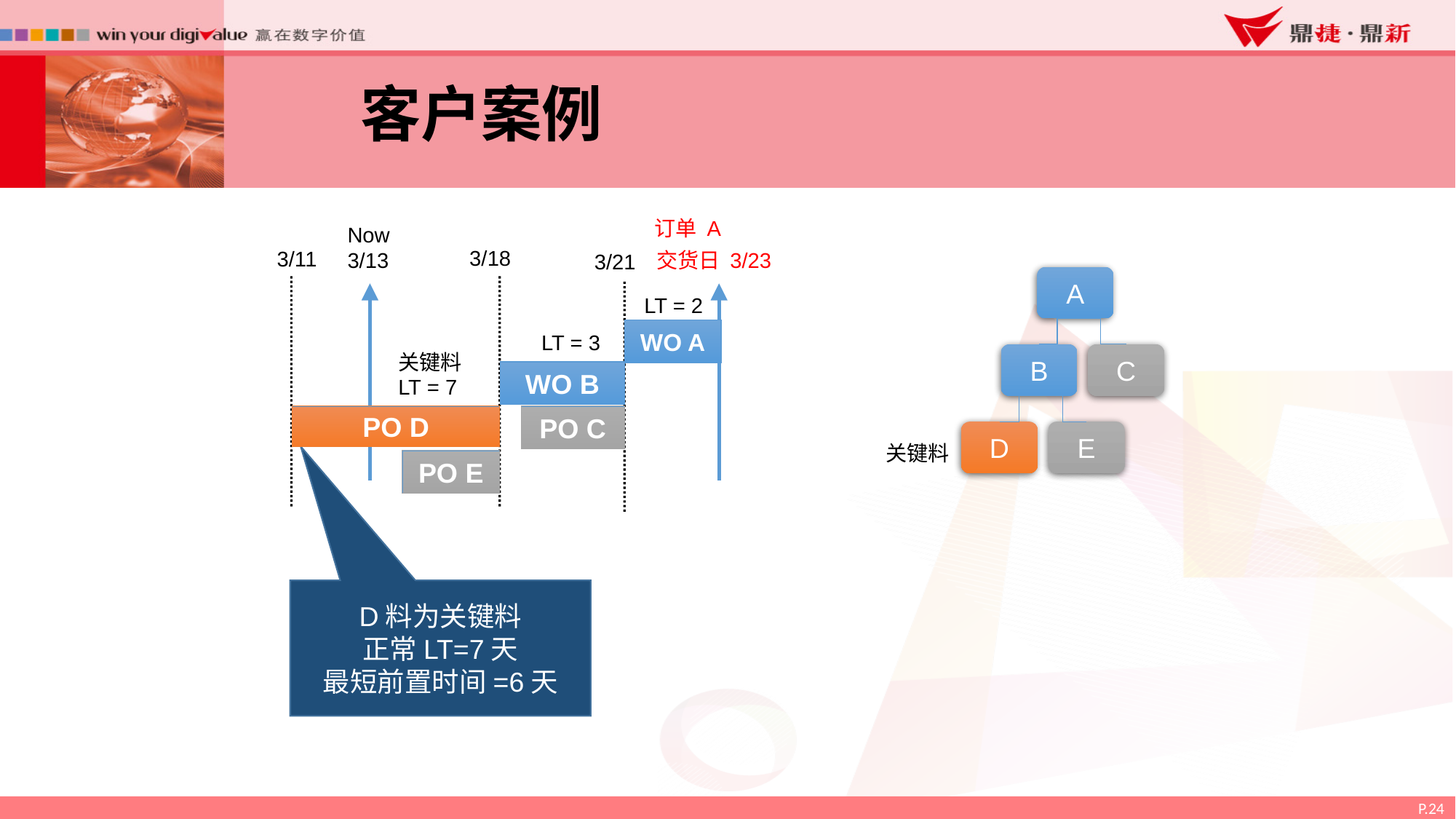

客户案例

订单 A
Now
3/13
3/18
3/11
交货日 3/23
3/21
A

LT = 2
WO A
LT = 3
关键料
LT = 7
B
C
WO B
PO D
PO C
D
E
关键料
PO E
D料为关键料
正常LT=7天
最短前置时间=6天